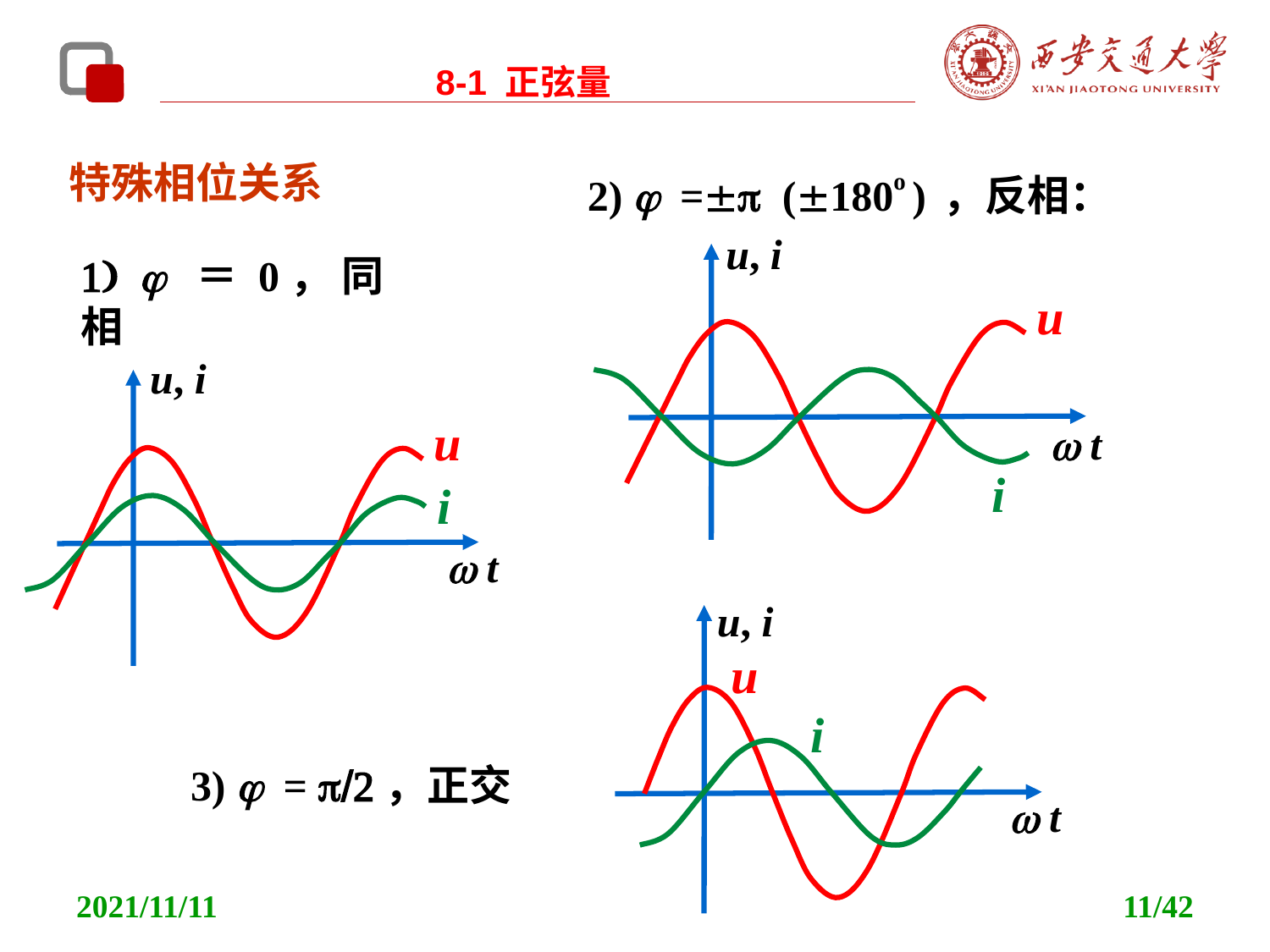

8-1 正弦量
特殊相位关系
2) ϕ  =±π  (±180o ) ，反相：
u, i

u

ω t

0
 i
1) ϕ ＝ 0， 同相
u, i

u

 i

0
ω t

u, i

u

 i

0
ω t

3) ϕ = π/2，正交
2021/11/11
11/42